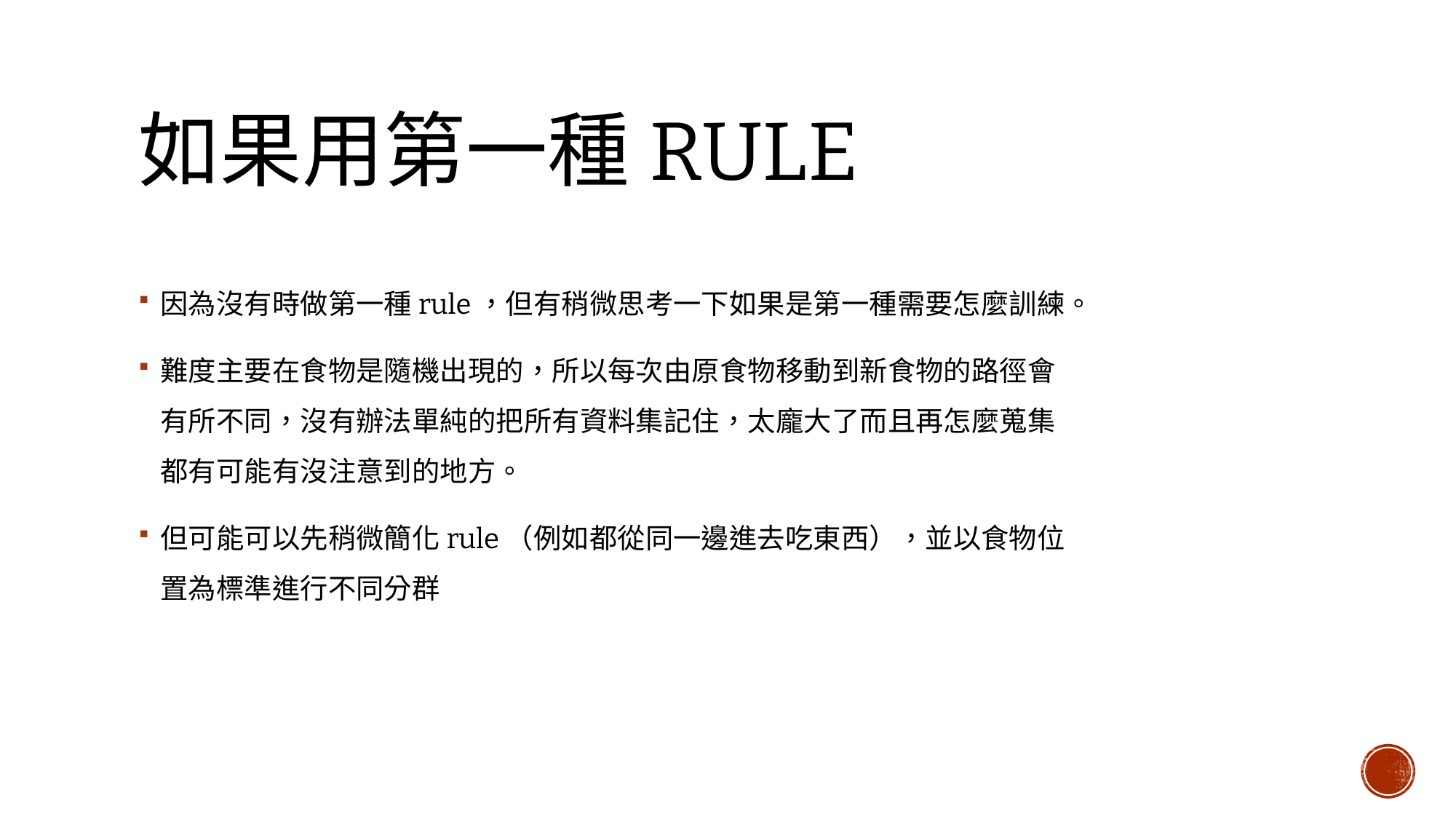

# 如果用第一種rule
因為沒有時做第一種rule，但有稍微思考一下如果是第一種需要怎麼訓練。
難度主要在食物是隨機出現的，所以每次由原食物移動到新食物的路徑會有所不同，沒有辦法單純的把所有資料集記住，太龐大了而且再怎麼蒐集都有可能有沒注意到的地方。
但可能可以先稍微簡化rule（例如都從同一邊進去吃東西），並以食物位置為標準進行不同分群